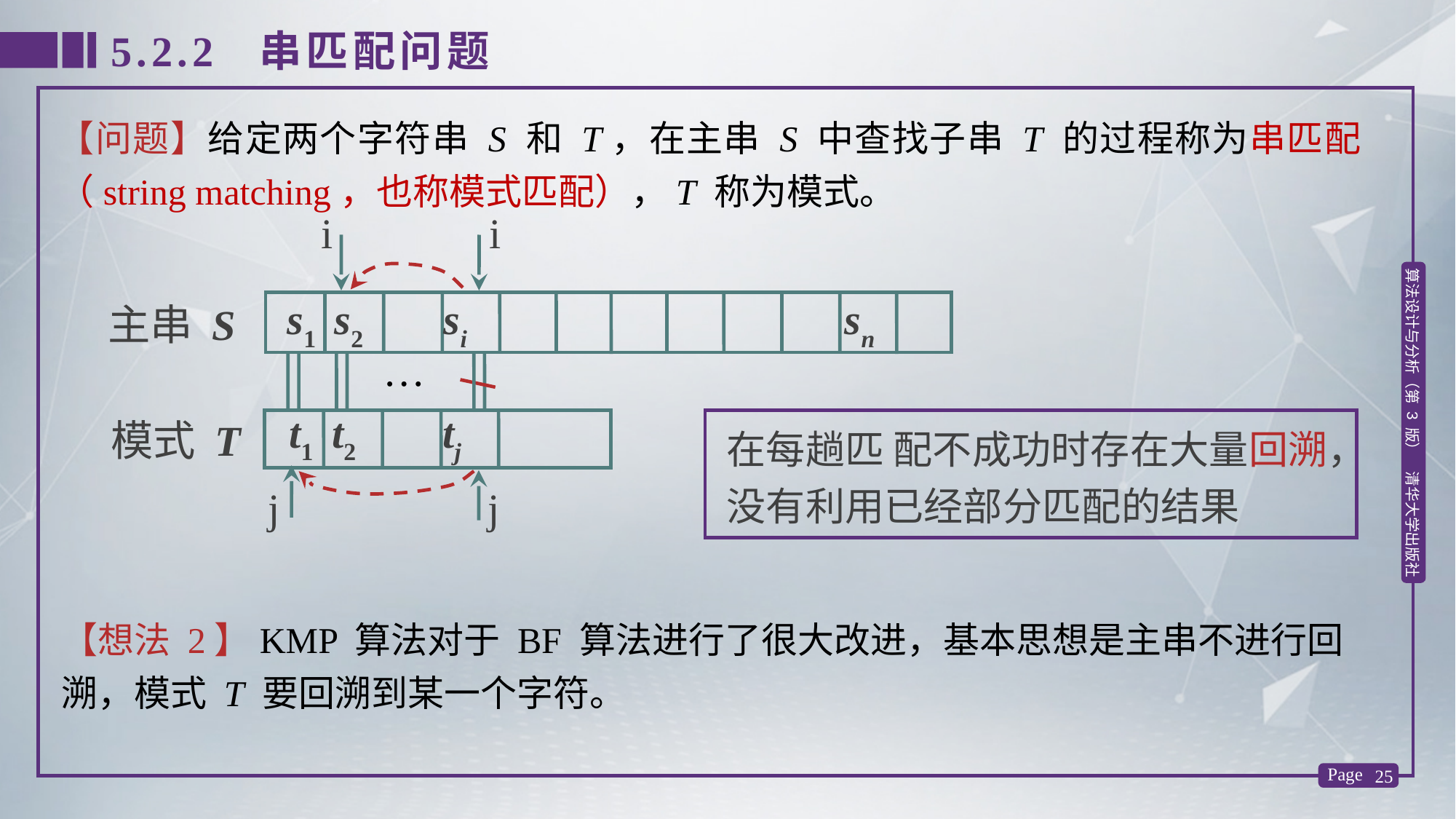

5.2.2  串匹配问题
【问题】给定两个字符串 S 和 T，在主串 S 中查找子串 T 的过程称为串匹配（string matching，也称模式匹配），T 称为模式。
i

i

s1   s2             si                                                             sn

主串 S
…

t1   t2              tj

模式 T
在每趟匹 配不成功时存在大量回溯，没有利用已经部分匹配的结果

j

j
【想法 2】KMP 算法对于 BF 算法进行了很大改进，基本思想是主串不进行回溯，模式 T 要回溯到某一个字符。